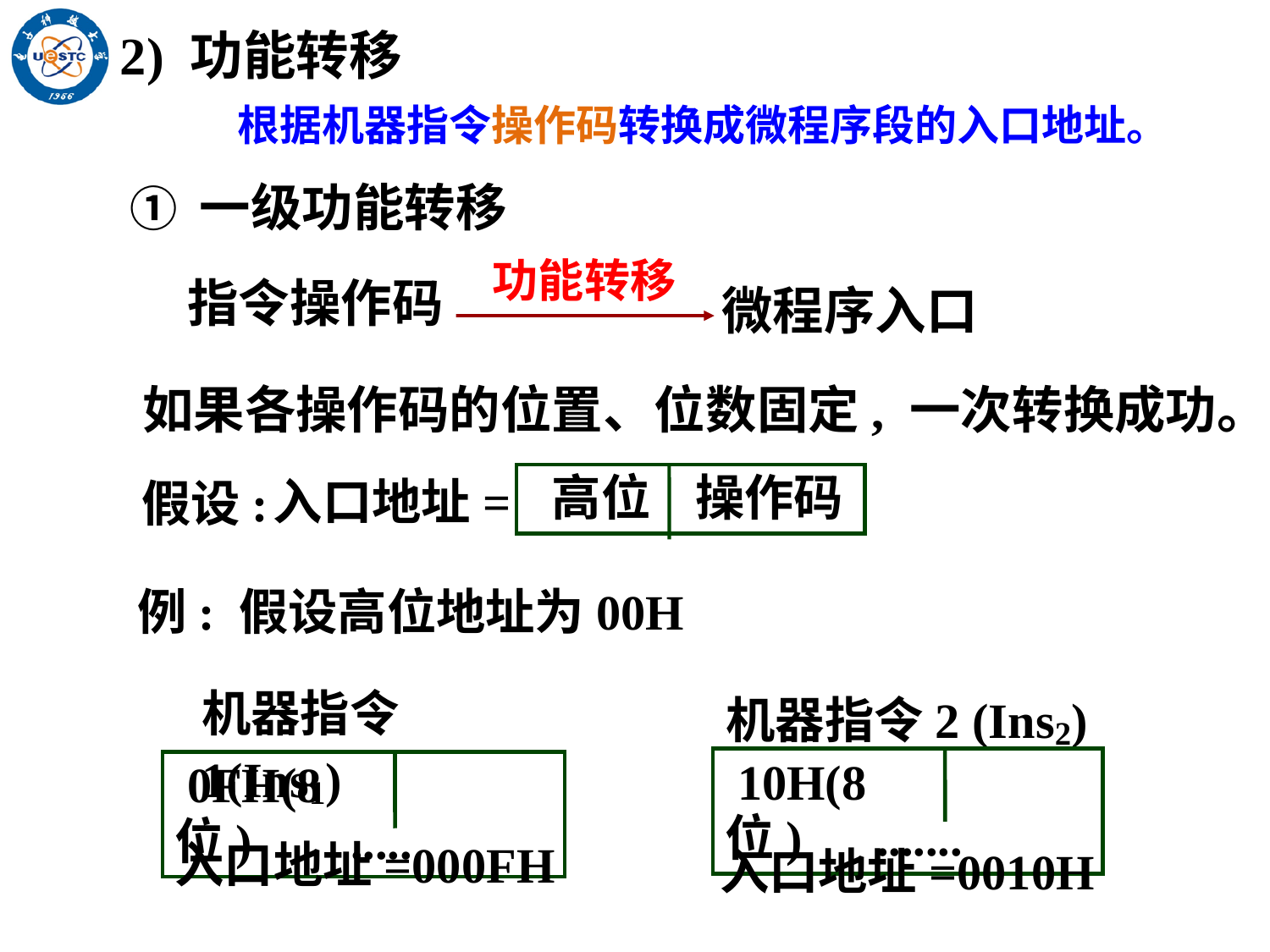

2) 功能转移
根据机器指令操作码转换成微程序段的入口地址。
① 一级功能转移
功能转移
指令操作码
微程序入口

如果各操作码的位置、位数固定, 一次转换成功。
 高位    操作码

入口地址=
假设:
例: 假设高位地址为00H
机器指令2 (Ins2)
 10H(8位)      .......

机器指令1(Ins1)
 0FH(8位)        .....

入口地址=000FH
入口地址=0010H